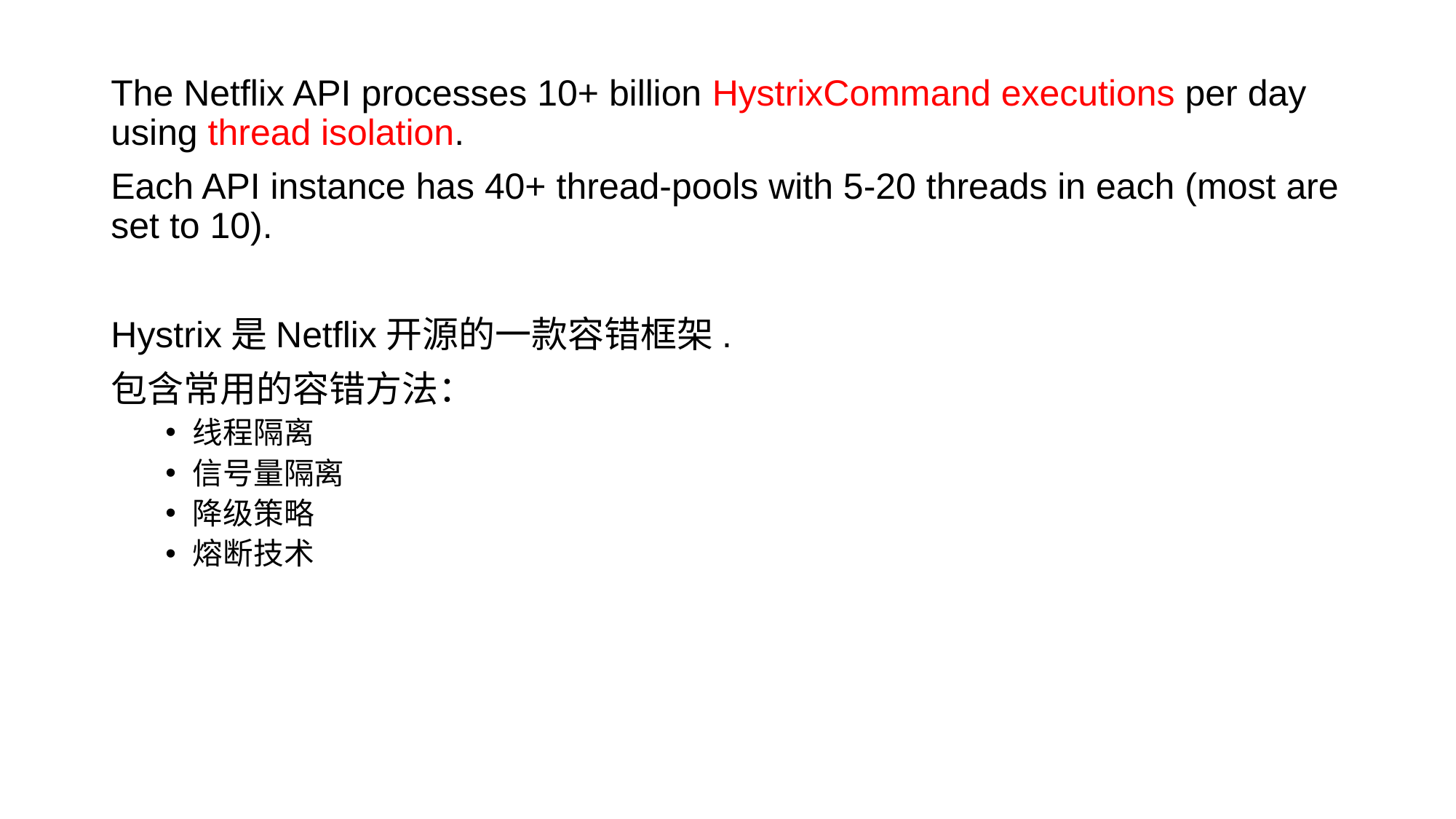

The Netflix API processes 10+ billion HystrixCommand executions per day using thread isolation.
Each API instance has 40+ thread-pools with 5-20 threads in each (most are set to 10).

Hystrix是Netflix开源的一款容错框架.
包含常用的容错方法：
线程隔离
信号量隔离
降级策略
熔断技术